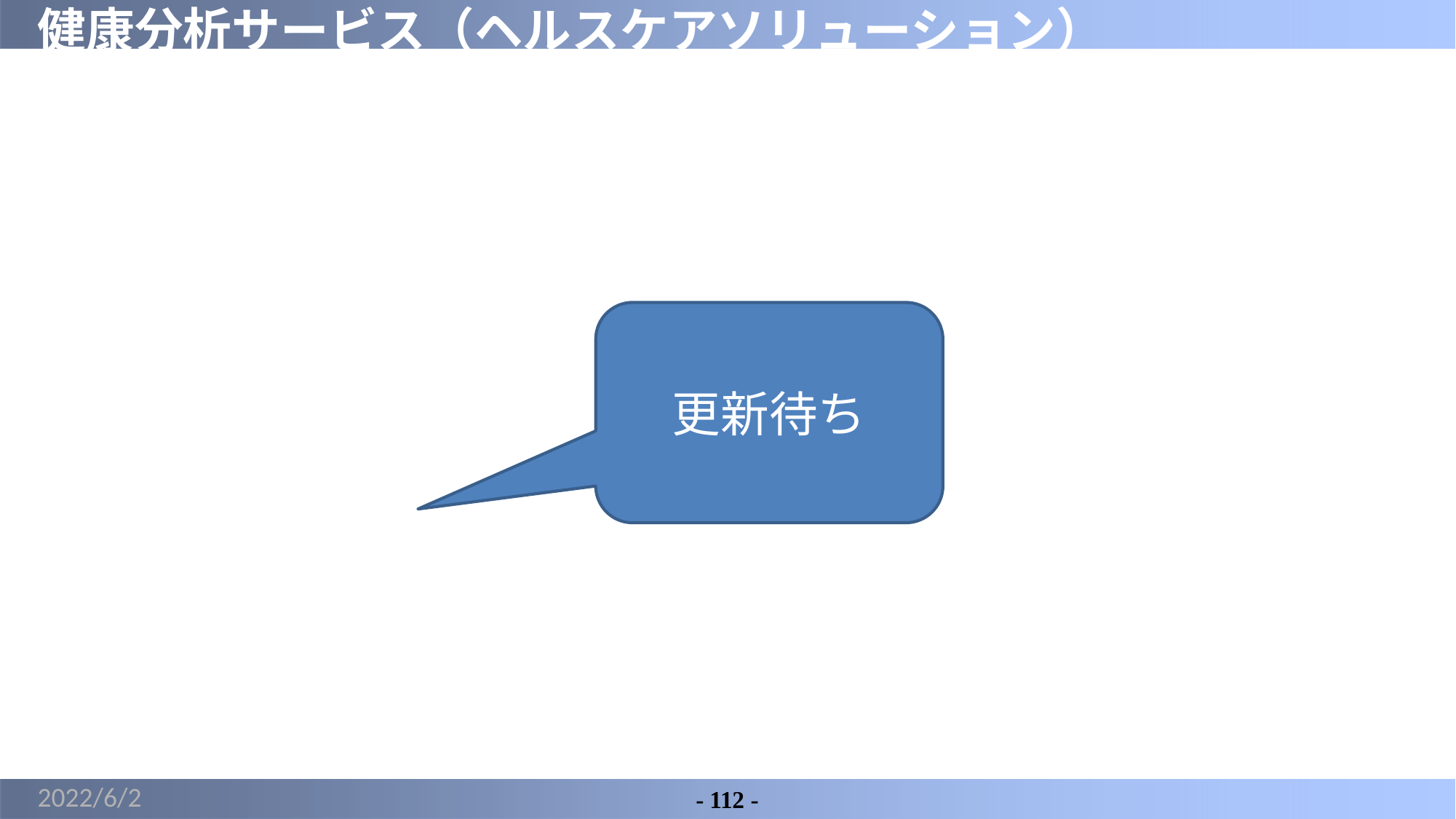

# 健康分析サービス（ヘルスケアソリューション）
更新待ち
2022/6/2
- 112 -